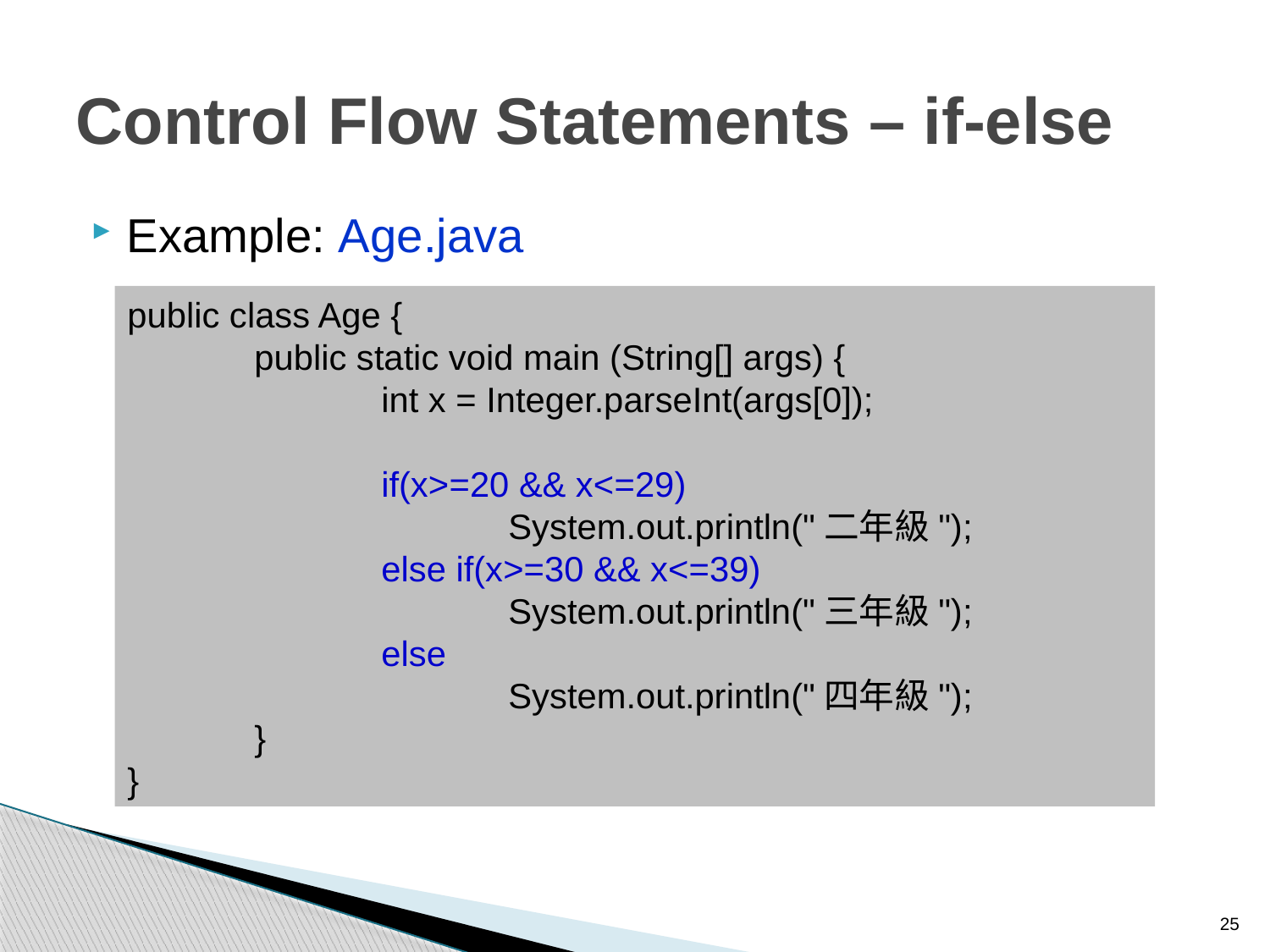

# Control Flow Statements – if-else
Example: Age.java

public class Age {
	public static void main (String[] args) {
		int x = Integer.parseInt(args[0]);

		if(x>=20 && x<=29)
			System.out.println("二年級");
		else if(x>=30 && x<=39)
			System.out.println("三年級");
		else
			System.out.println("四年級");
	}
}
25